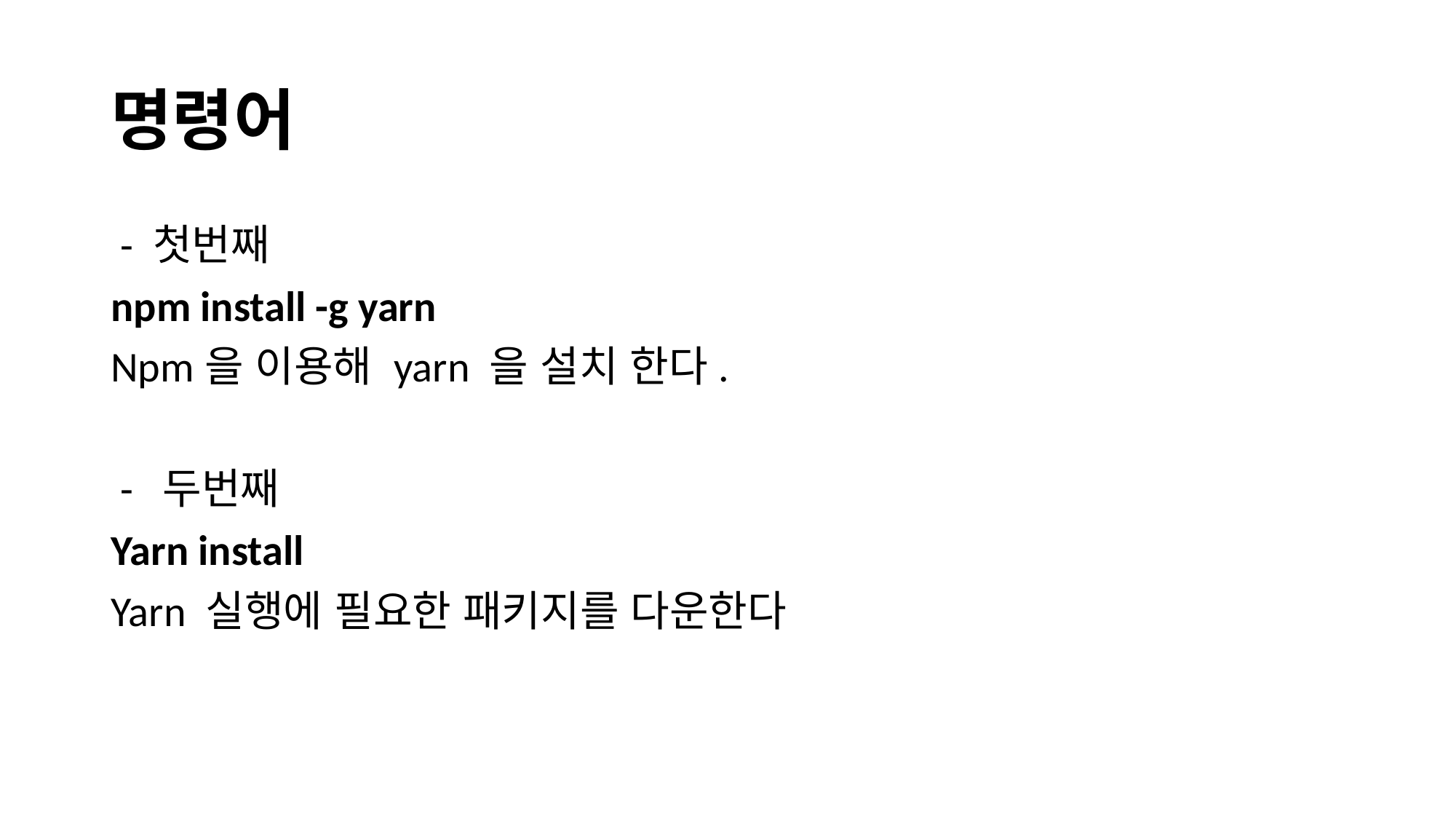

# 명령어
 - 첫번째
npm install -g yarn
Npm을 이용해 yarn 을 설치 한다.

 -  두번째
Yarn install
Yarn 실행에 필요한 패키지를 다운한다